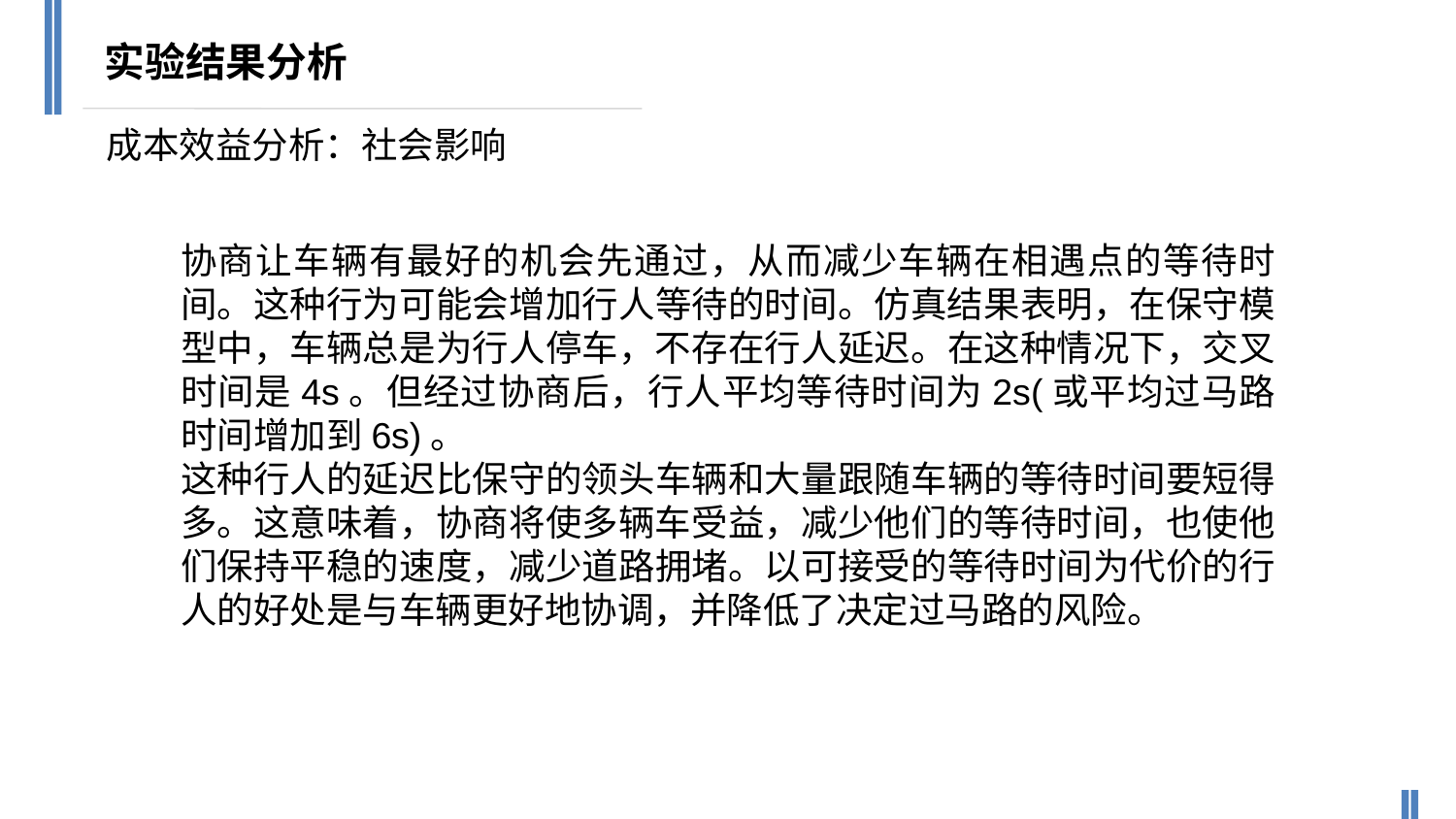

实验结果分析
成本效益分析：社会影响
协商让车辆有最好的机会先通过，从而减少车辆在相遇点的等待时间。这种行为可能会增加行人等待的时间。仿真结果表明，在保守模型中，车辆总是为行人停车，不存在行人延迟。在这种情况下，交叉时间是4s。但经过协商后，行人平均等待时间为2s(或平均过马路时间增加到6s)。
这种行人的延迟比保守的领头车辆和大量跟随车辆的等待时间要短得多。这意味着，协商将使多辆车受益，减少他们的等待时间，也使他们保持平稳的速度，减少道路拥堵。以可接受的等待时间为代价的行人的好处是与车辆更好地协调，并降低了决定过马路的风险。